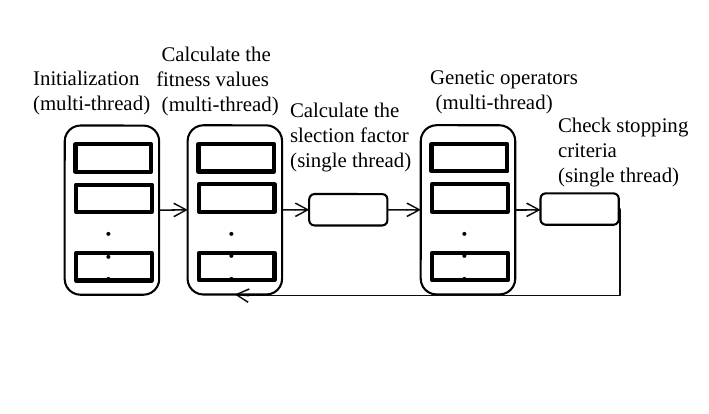

Calculate the fitness values
 (multi-thread)
Genetic operators
 (multi-thread)
 Initialization
 (multi-thread)
Calculate the
slection factor
(single thread)
Check stopping criteria
(single thread)

・・・

・・・

・・・